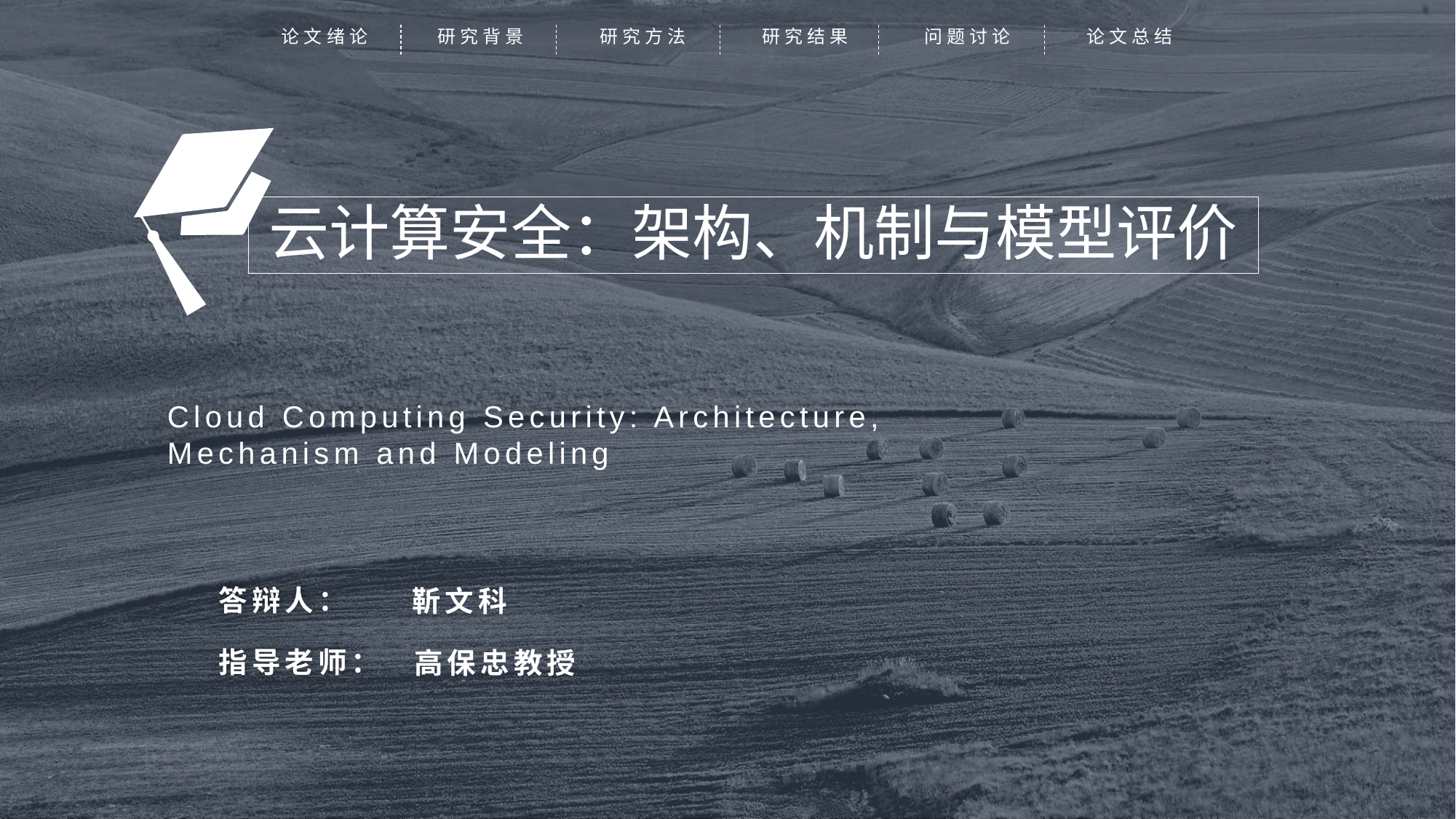

论文绪论
研究背景
研究方法
研究结果
问题讨论
论文总结

云计算安全：架构、机制与模型评价
Cloud Computing Security: Architecture, Mechanism and Modeling
答辩人：
靳文科
指导老师：
高保忠教授